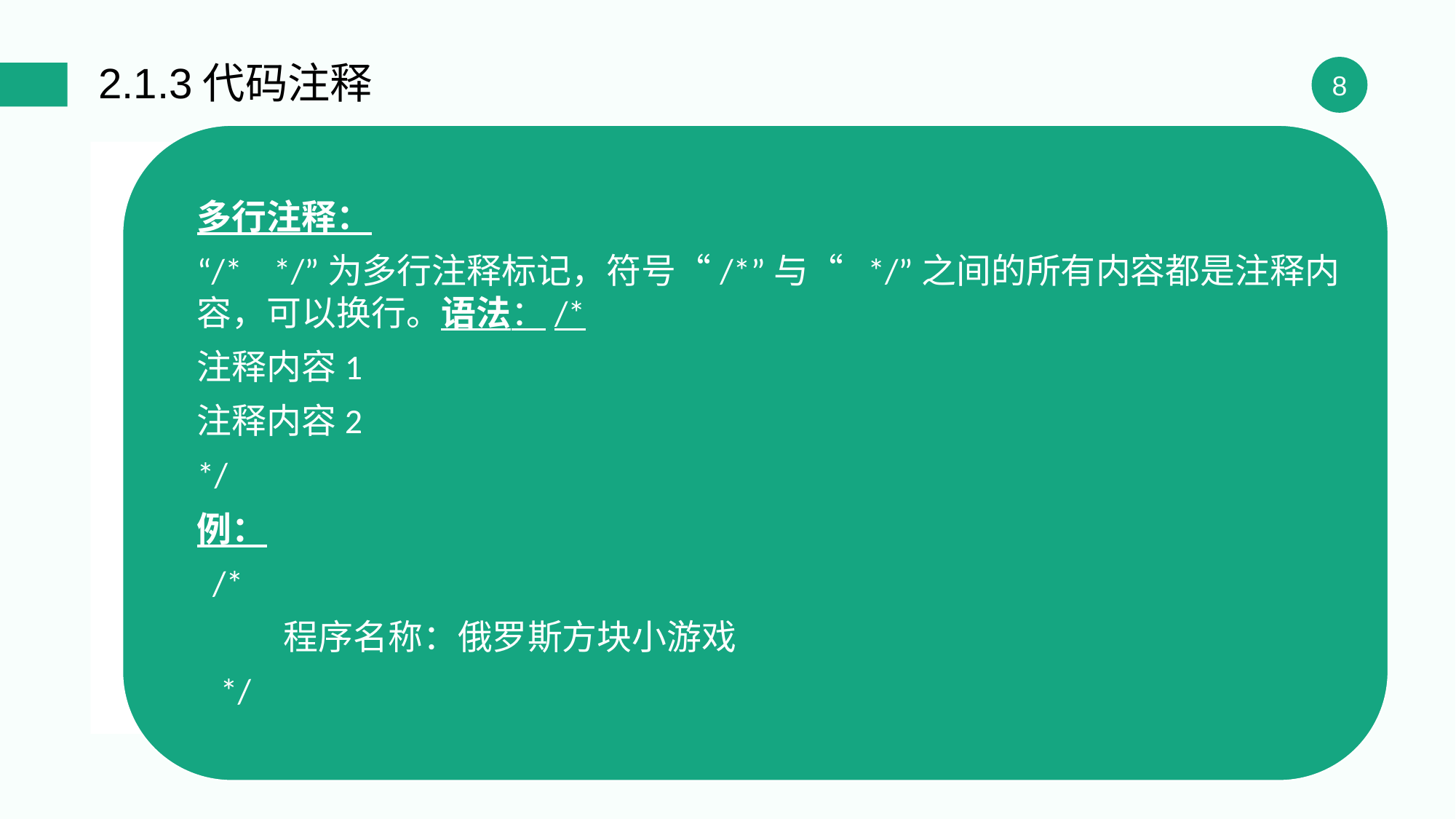

2.1.3代码注释
多行注释：
“/*    */”为多行注释标记，符号“/*”与“  */”之间的所有内容都是注释内容，可以换行。语法：/*
注释内容1
注释内容2
*/
例：
  /*
          程序名称：俄罗斯方块小游戏
   */